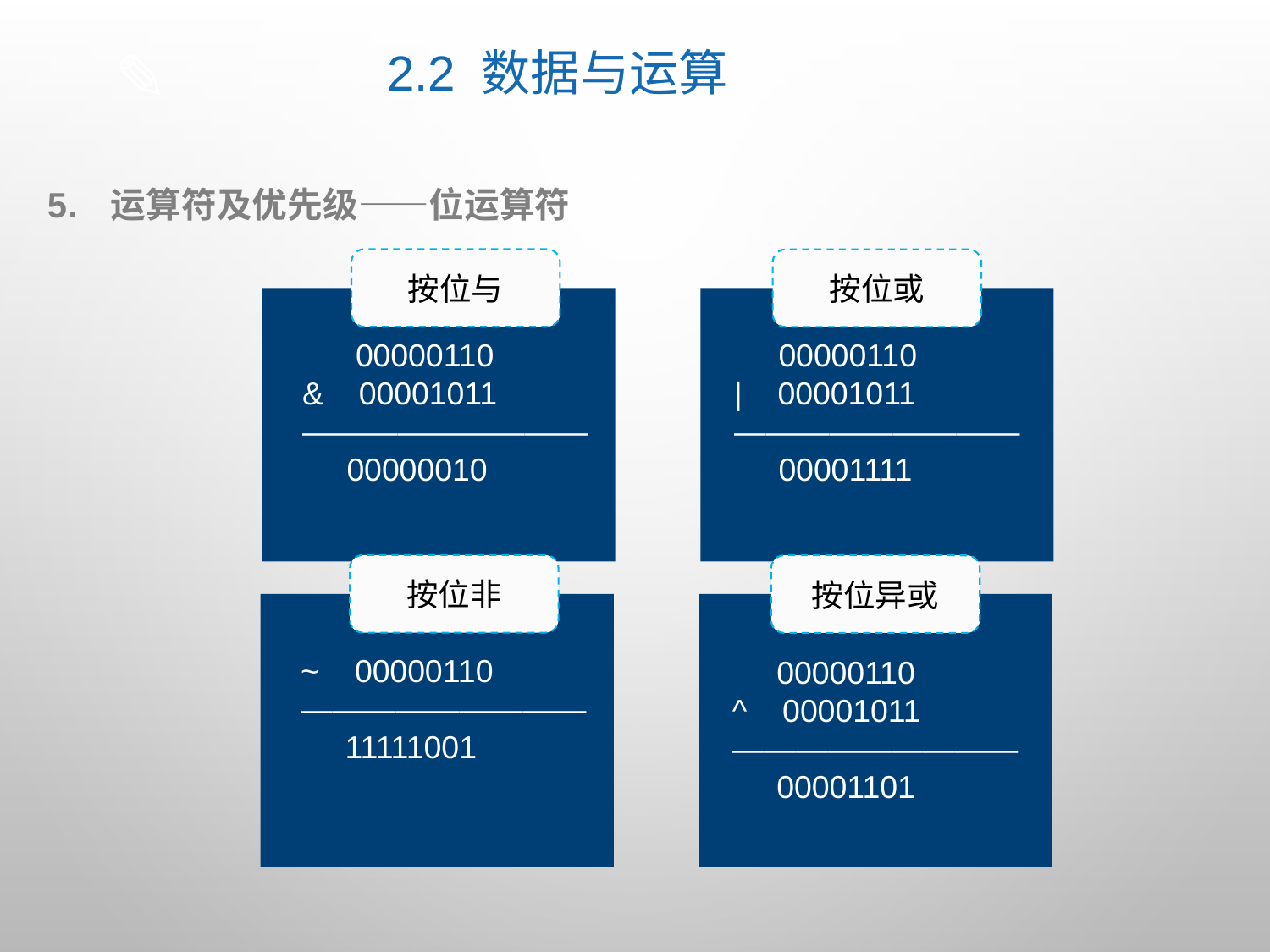

# 2.2 数据与运算
运算符及优先级——位运算符
按位与
按位或

      00000110
&    00001011
—————————
     00000010

     00000110
|    00001011
—————————
     00001111
按位非
按位异或

~    00000110
—————————
     11111001

     00000110
^    00001011
—————————
     00001101